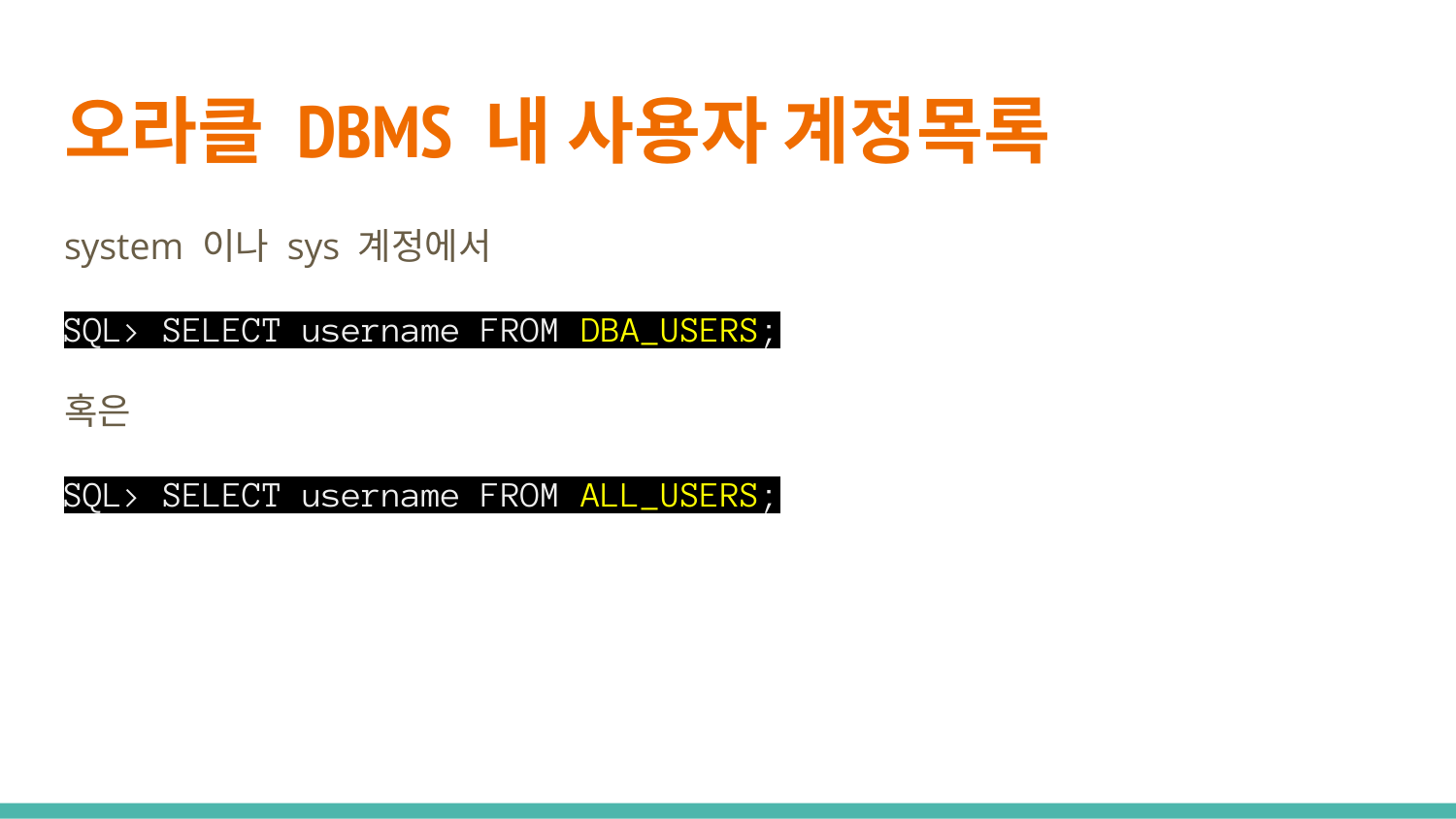

# 오라클 DBMS 내 사용자 계정목록
system 이나 sys 계정에서
SQL> SELECT username FROM DBA_USERS;
혹은
SQL> SELECT username FROM ALL_USERS;